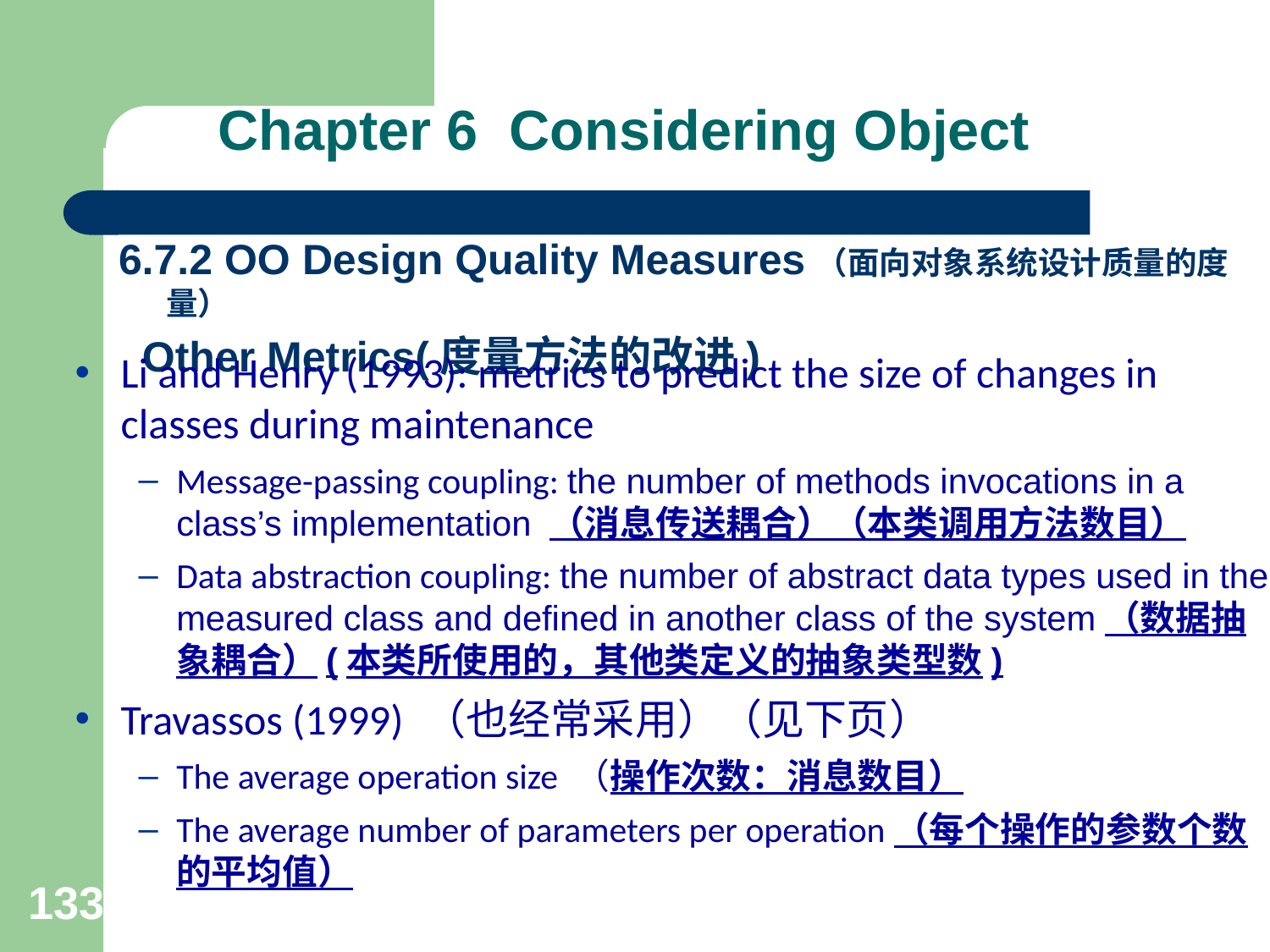

# Chapter 6  Considering Object
6.7.2 OO Design Quality Measures（面向对象系统设计质量的度量）
  Other Metrics(度量方法的改进)

Li and Henry (1993): metrics to predict the size of changes in classes during maintenance
Message-passing coupling: the number of methods invocations in a class’s implementation （消息传送耦合）（本类调用方法数目）
Data abstraction coupling: the number of abstract data types used in the measured class and defined in another class of the system（数据抽象耦合）(本类所使用的，其他类定义的抽象类型数)
Travassos (1999) （也经常采用）（见下页）
The average operation size （操作次数：消息数目）
The average number of parameters per operation（每个操作的参数个数的平均值）

133